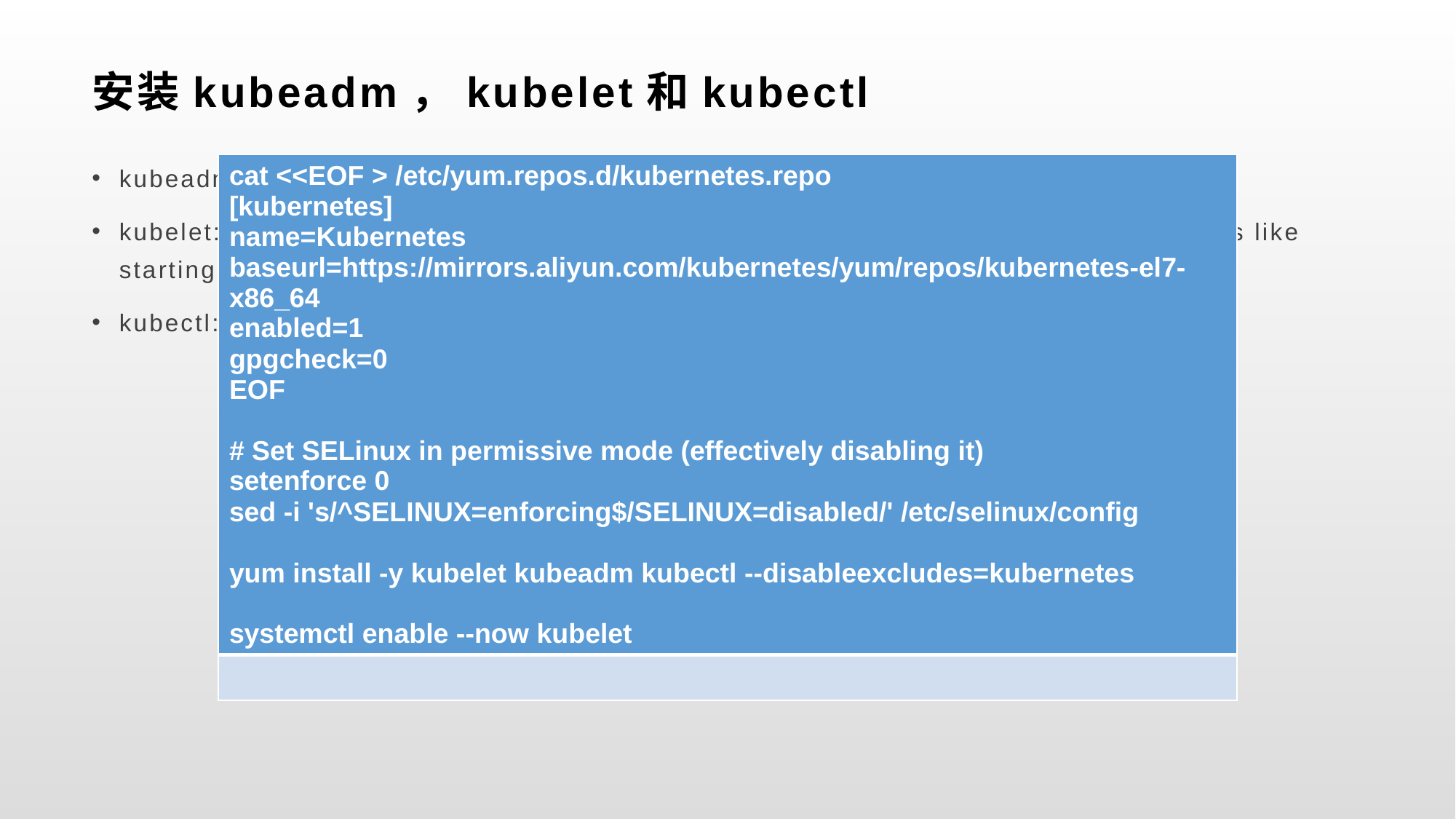

# 安装kubeadm，kubelet和kubectl
kubeadm: the command to bootstrap the cluster.
kubelet: the component that runs on all of the machines in your cluster and does things like starting pods and containers.
kubectl: the command line util to talk to your cluster.

| cat <<EOF > /etc/yum.repos.d/kubernetes.repo [kubernetes] name=Kubernetes baseurl=https://mirrors.aliyun.com/kubernetes/yum/repos/kubernetes-el7-x86\_64 enabled=1 gpgcheck=0 EOF # Set SELinux in permissive mode (effectively disabling it) setenforce 0 sed -i 's/^SELINUX=enforcing$/SELINUX=disabled/' /etc/selinux/config yum install -y kubelet kubeadm kubectl --disableexcludes=kubernetes systemctl enable --now kubelet |
| --- |
|  |